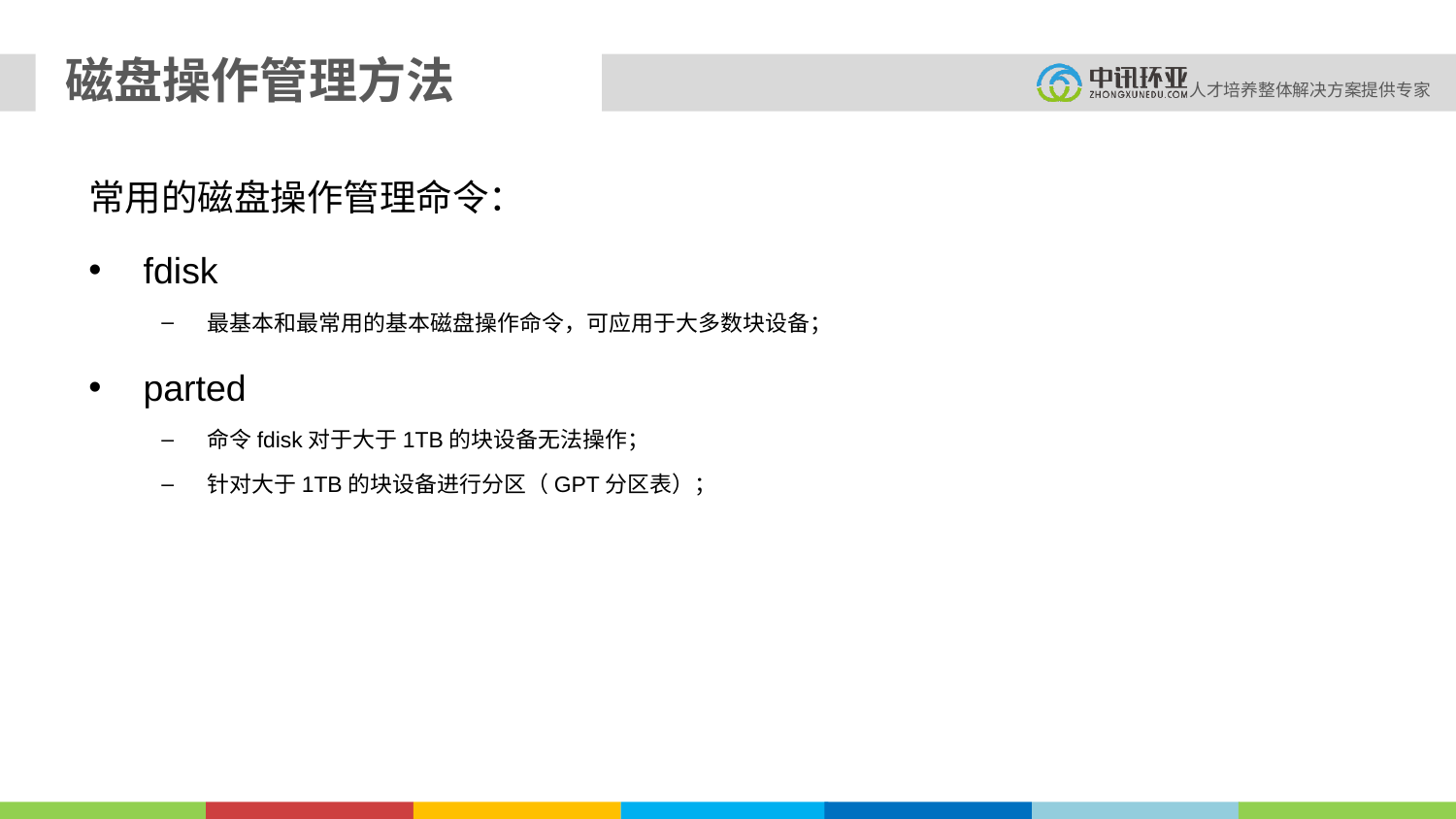

# 磁盘操作管理方法
常用的磁盘操作管理命令：
fdisk
最基本和最常用的基本磁盘操作命令，可应用于大多数块设备；
parted
命令fdisk对于大于1TB的块设备无法操作；
针对大于1TB的块设备进行分区（GPT分区表）；